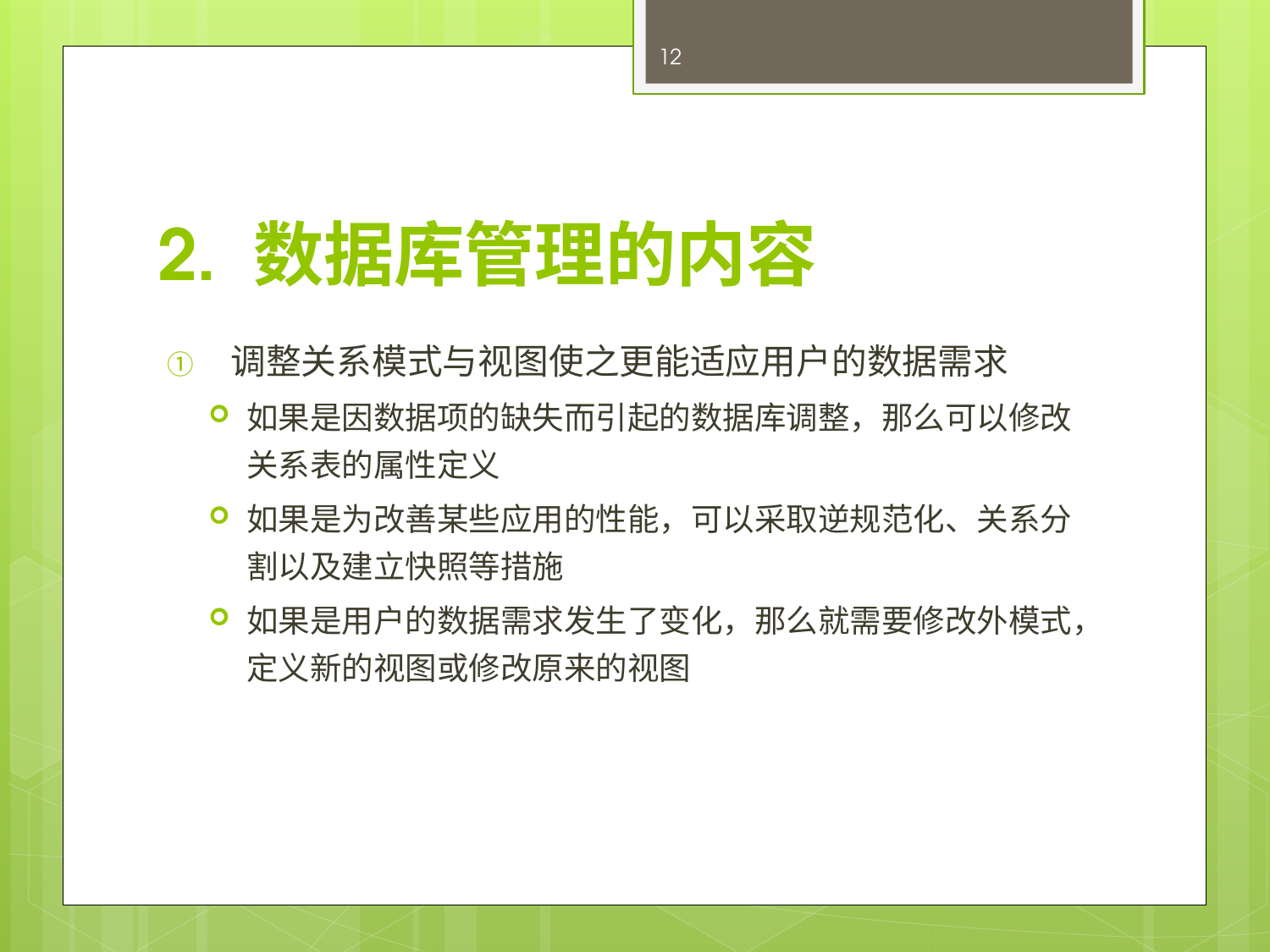

12
# 2. 数据库管理的内容
调整关系模式与视图使之更能适应用户的数据需求
如果是因数据项的缺失而引起的数据库调整，那么可以修改关系表的属性定义
如果是为改善某些应用的性能，可以采取逆规范化、关系分割以及建立快照等措施
如果是用户的数据需求发生了变化，那么就需要修改外模式，定义新的视图或修改原来的视图